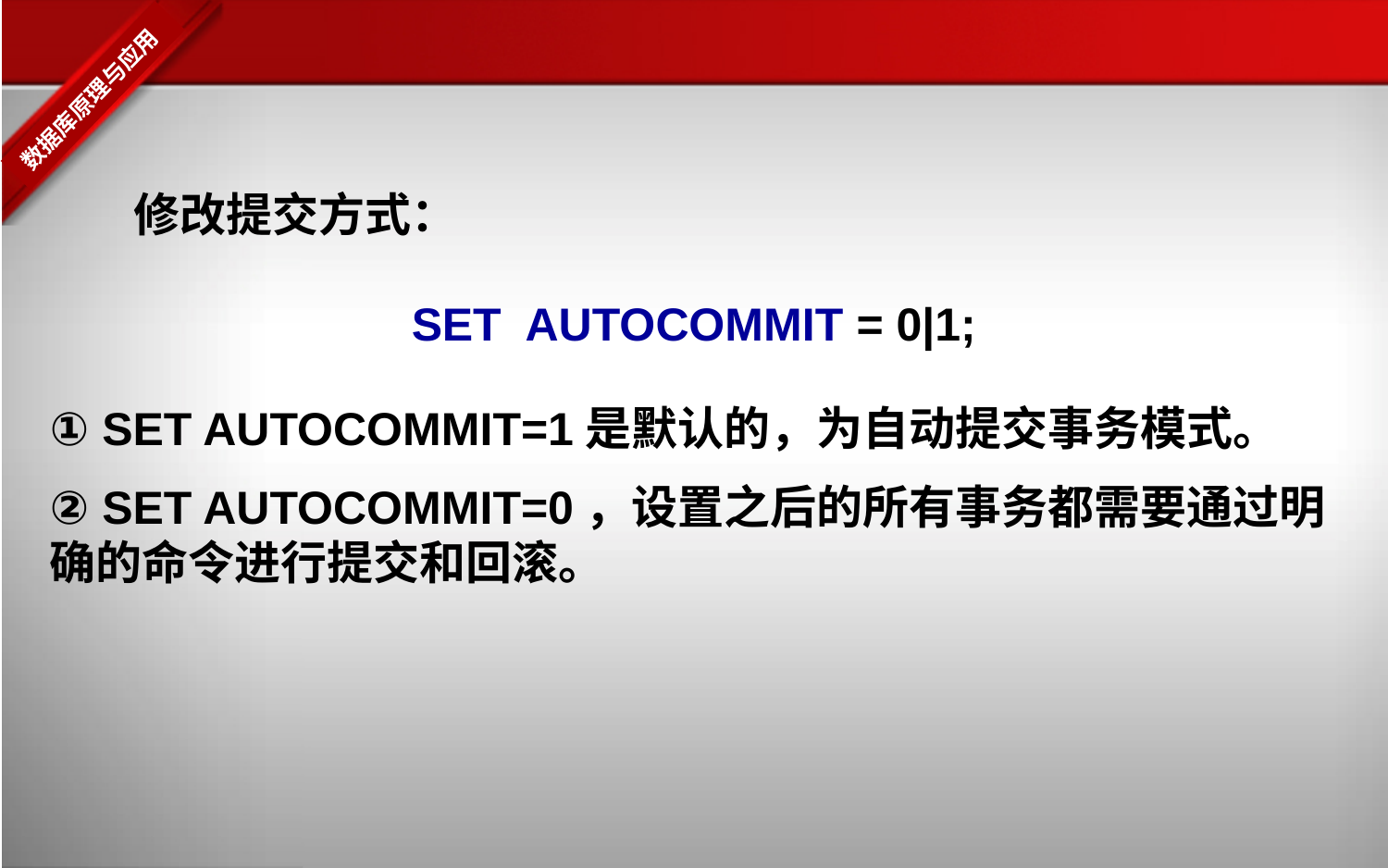

修改提交方式：
SET  AUTOCOMMIT = 0|1;
① SET AUTOCOMMIT=1是默认的，为自动提交事务模式。
② SET AUTOCOMMIT=0，设置之后的所有事务都需要通过明确的命令进行提交和回滚。